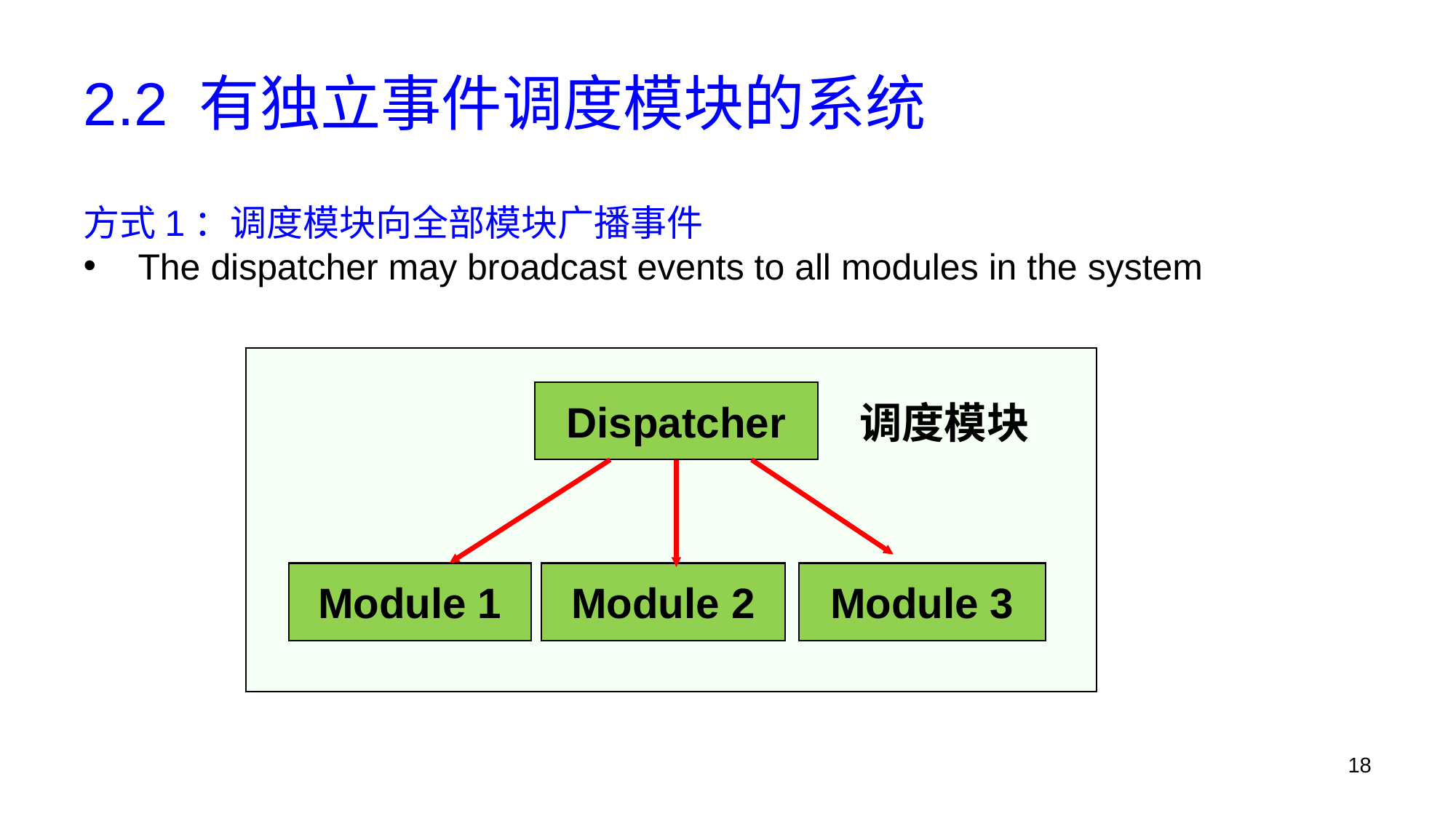

# 2.2 有独立事件调度模块的系统
方式1：调度模块向全部模块广播事件
The dispatcher may broadcast events to all modules in the system

Dispatcher
调度模块

Module 1
Module 2
Module 3
18